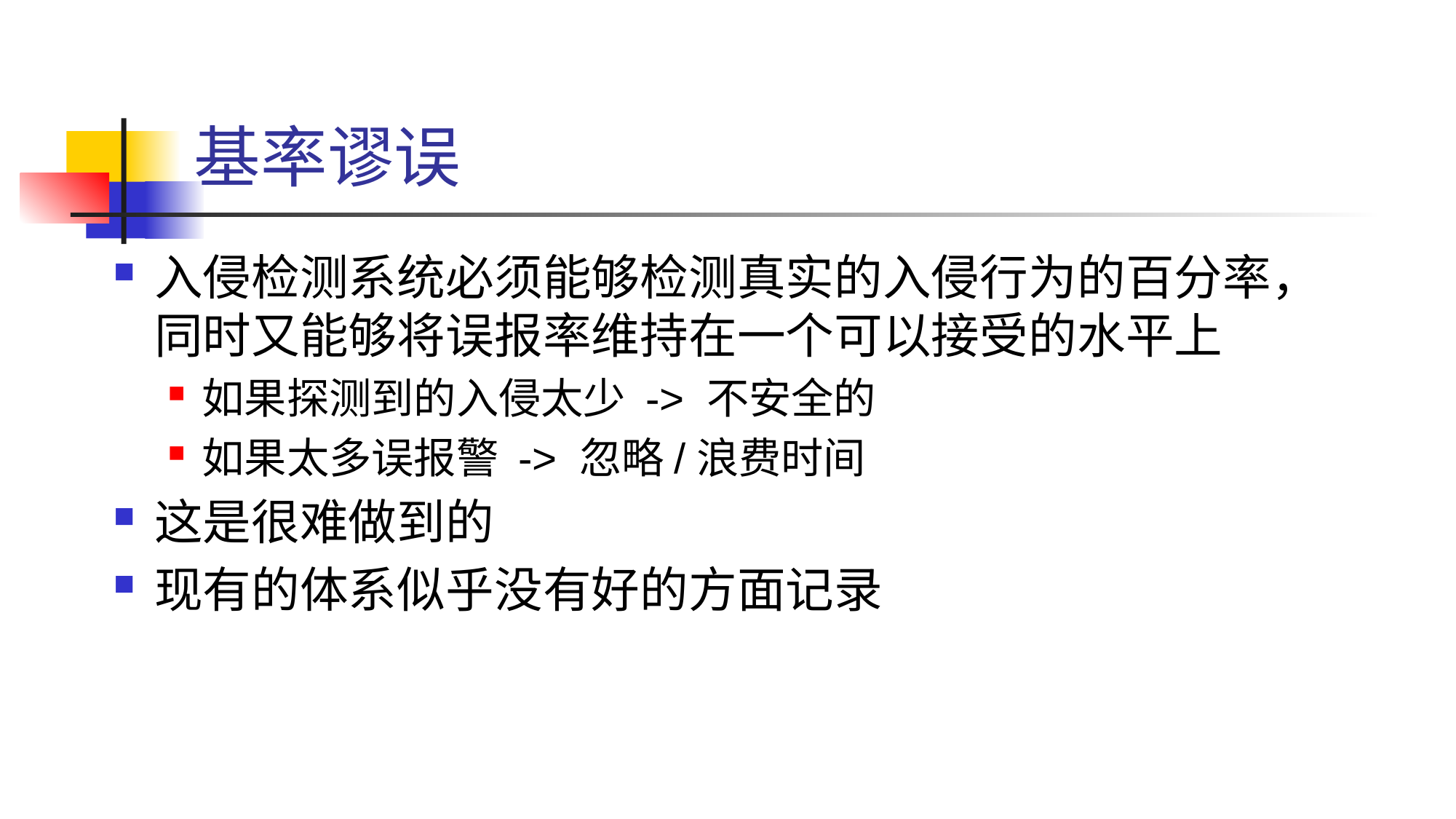

# 基率谬误
入侵检测系统必须能够检测真实的入侵行为的百分率，同时又能够将误报率维持在一个可以接受的水平上
如果探测到的入侵太少 -> 不安全的
如果太多误报警 -> 忽略/浪费时间
这是很难做到的
现有的体系似乎没有好的方面记录